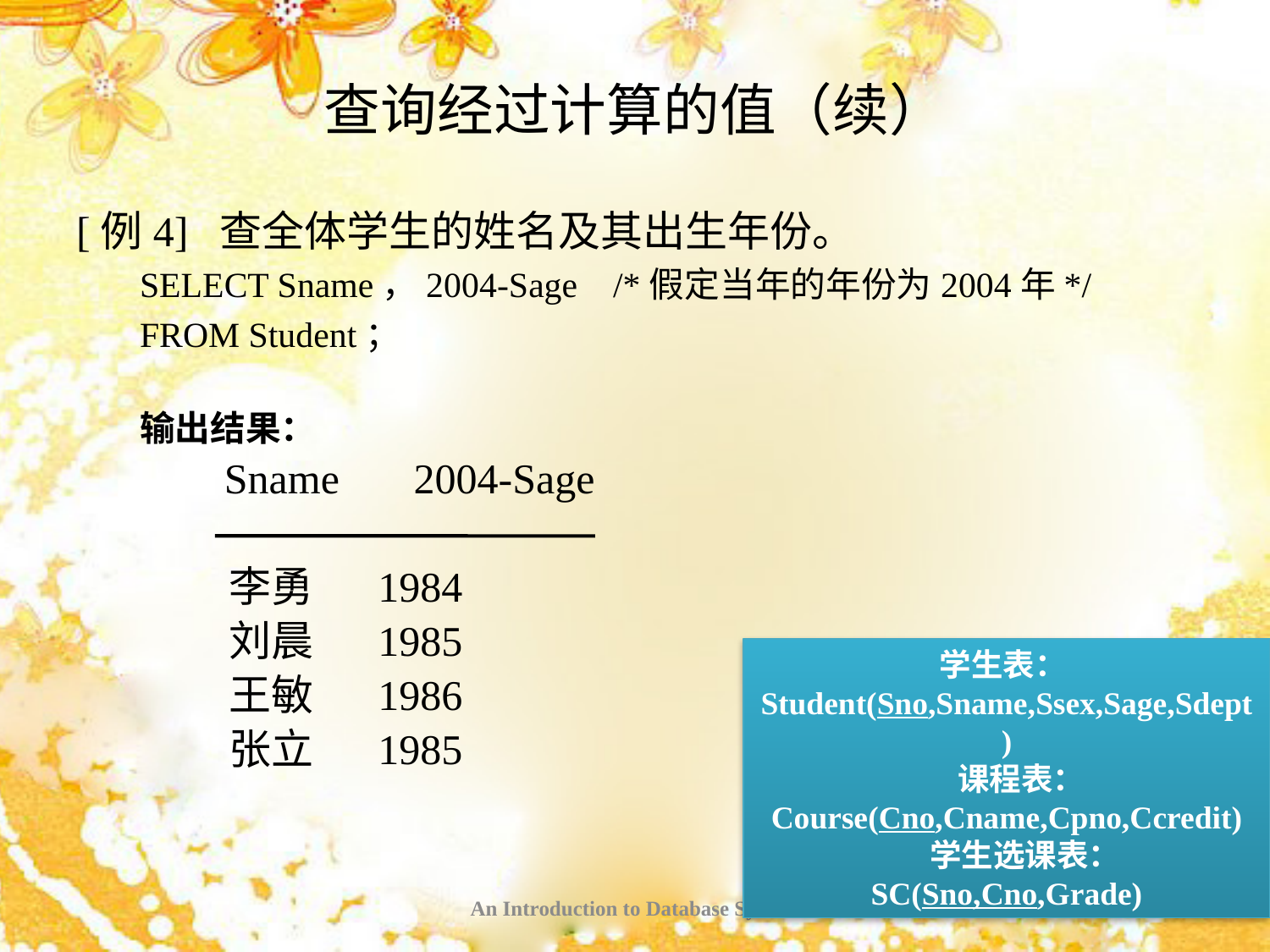

# 查询经过计算的值（续）
[例4]  查全体学生的姓名及其出生年份。
SELECT Sname，2004-Sage    /*假定当年的年份为2004年*/
FROM Student；

输出结果：
              Sname       2004-Sage

               李勇    	1984
               刘晨    	1985
               王敏    	1986
               张立    	1985

学生表：Student(Sno,Sname,Ssex,Sage,Sdept)
    课程表：Course(Cno,Cname,Cpno,Ccredit)
    学生选课表：
SC(Sno,Cno,Grade)
An Introduction to Database System